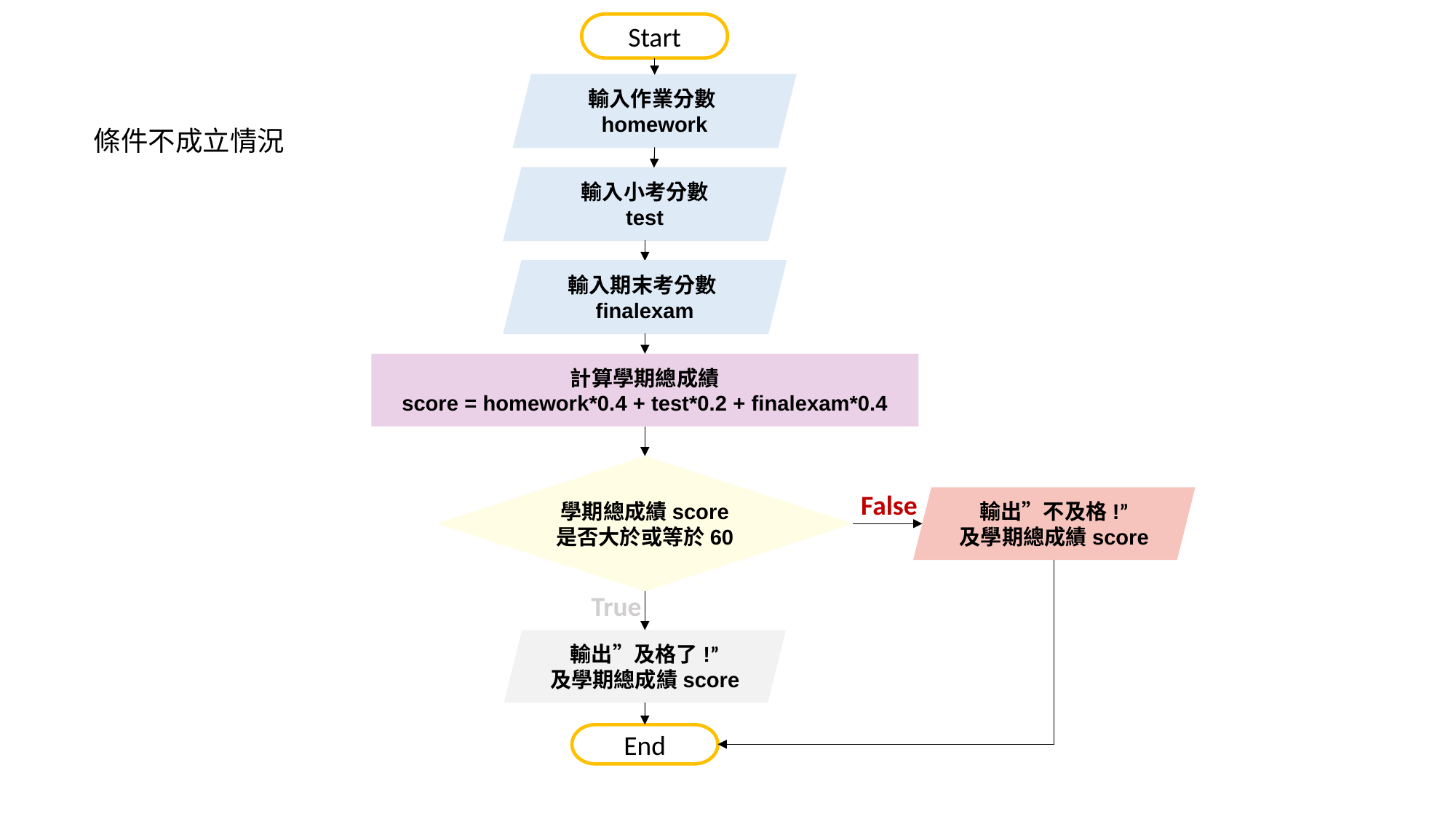

Start
輸入作業分數homework
條件不成立情況
輸入小考分數
test
輸入期末考分數finalexam
計算學期總成績
score = homework*0.4 + test*0.2 + finalexam*0.4
學期總成績score
是否大於或等於60
False
輸出”不及格!”
及學期總成績score
True
輸出”及格了!”
及學期總成績score
End